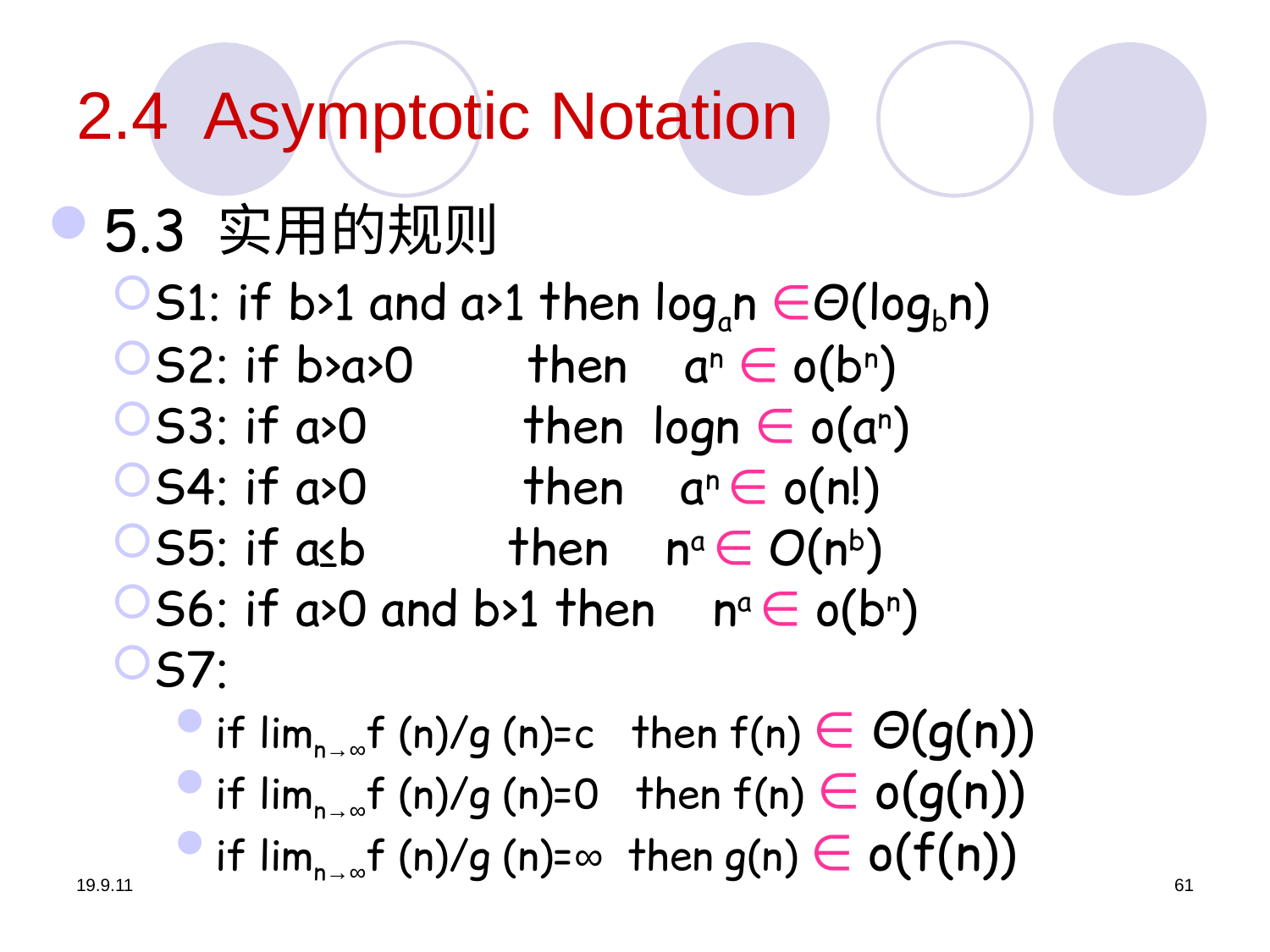

# 2.4	Asymptotic Notation
5.3 实用的规则
S1: if b>1 and a>1 then logan ∈Θ(logbn)
S2: if b>a>0        then    an ∈ o(bn)
S3: if a>0           then  logn ∈ o(an)
S4: if a>0           then    an ∈ o(n!)
S5: if a≤b          then    na ∈ O(nb)
S6: if a>0 and b>1 then    na ∈ o(bn)
S7:
if limn→∞f (n)/g (n)=c   then f(n) ∈ Θ(g(n))
if limn→∞f (n)/g (n)=0   then f(n) ∈ o(g(n))
if limn→∞f (n)/g (n)=∞  then g(n) ∈ o(f(n))
19.9.11
61